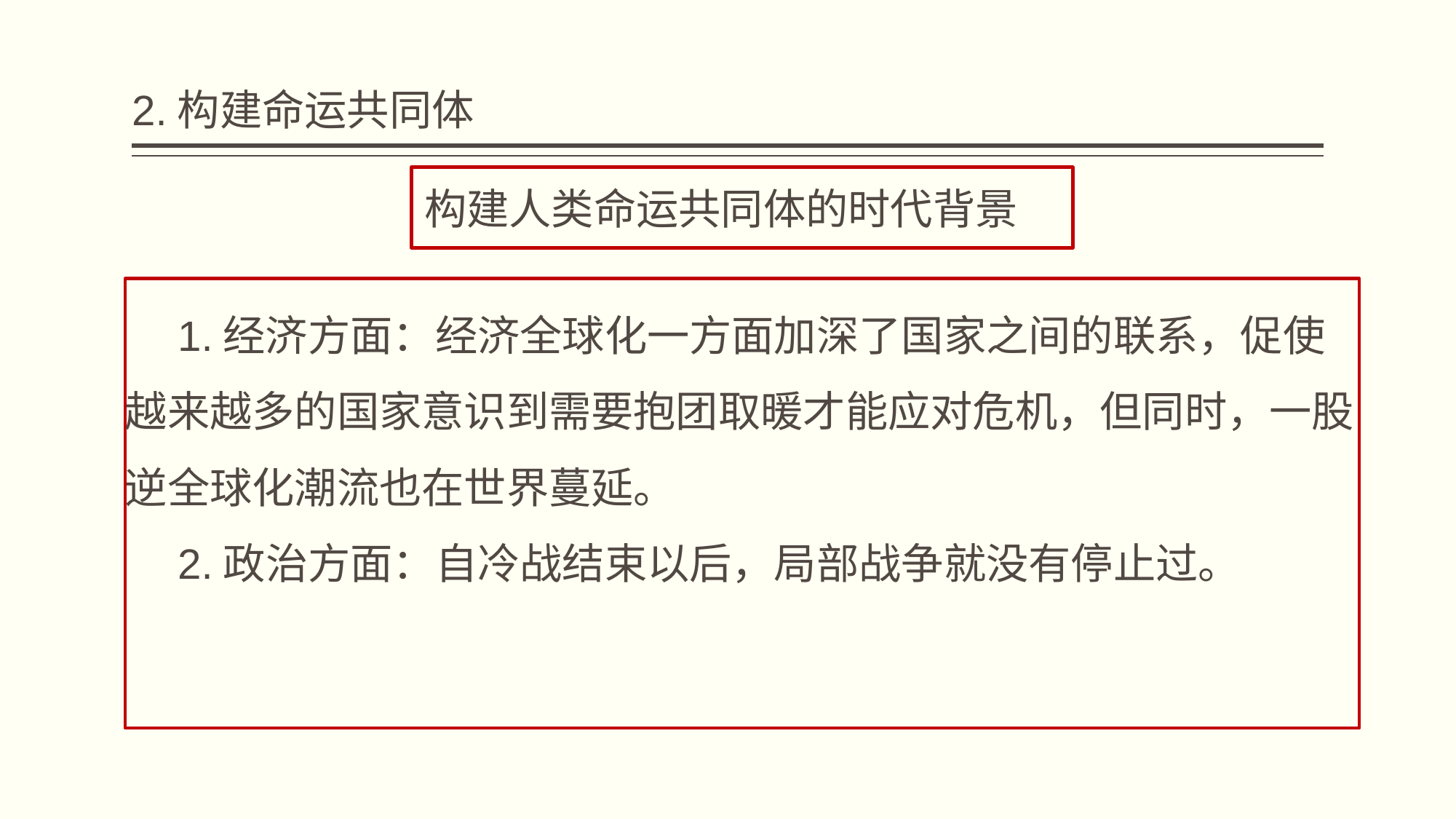

# 2.构建命运共同体
构建人类命运共同体的时代背景
　1.经济方面：经济全球化一方面加深了国家之间的联系，促使越来越多的国家意识到需要抱团取暖才能应对危机，但同时，一股逆全球化潮流也在世界蔓延。
　2.政治方面：自冷战结束以后，局部战争就没有停止过。